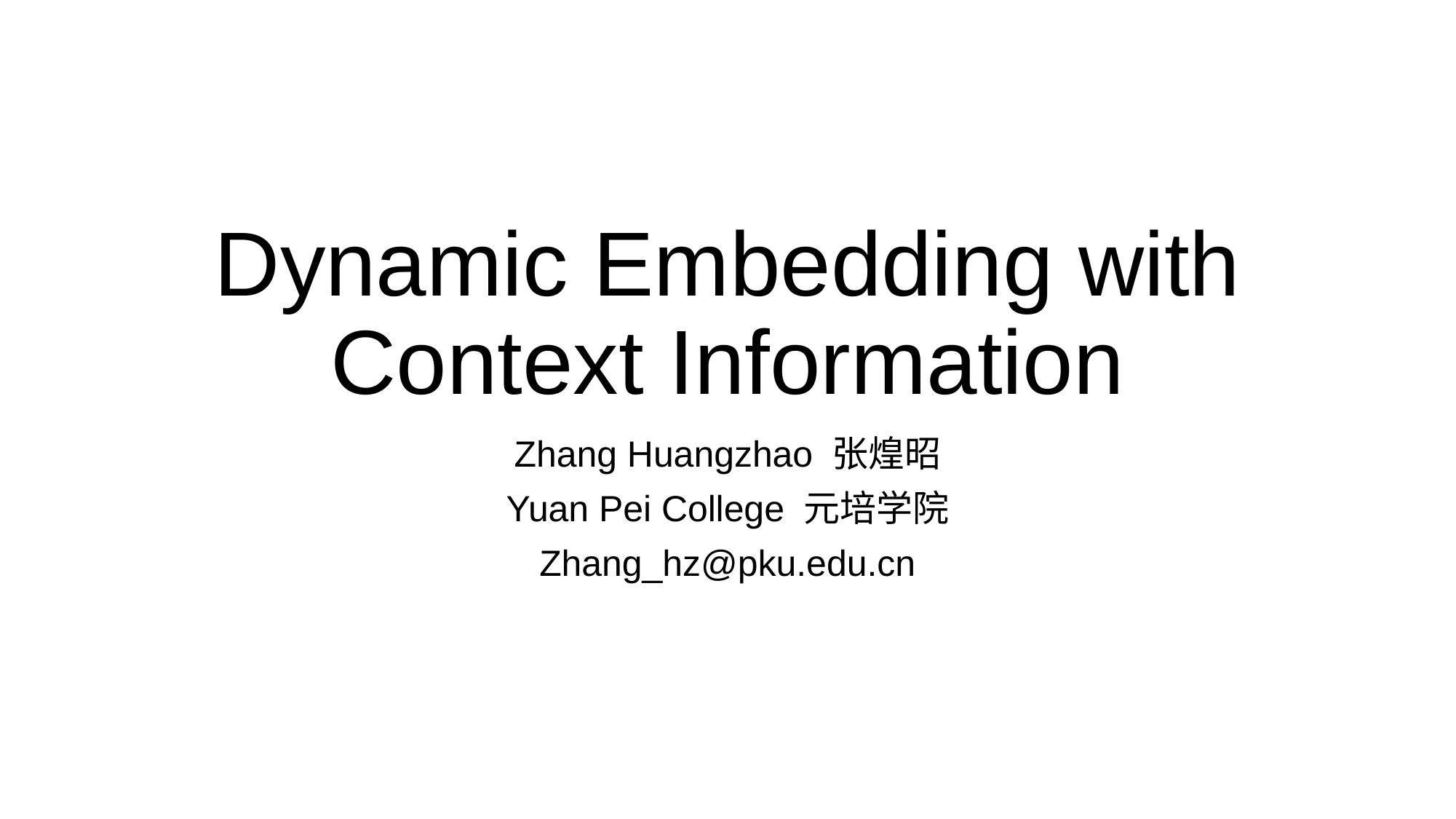

# Dynamic Embedding with Context Information
Zhang Huangzhao 张煌昭
Yuan Pei College 元培学院
Zhang_hz@pku.edu.cn